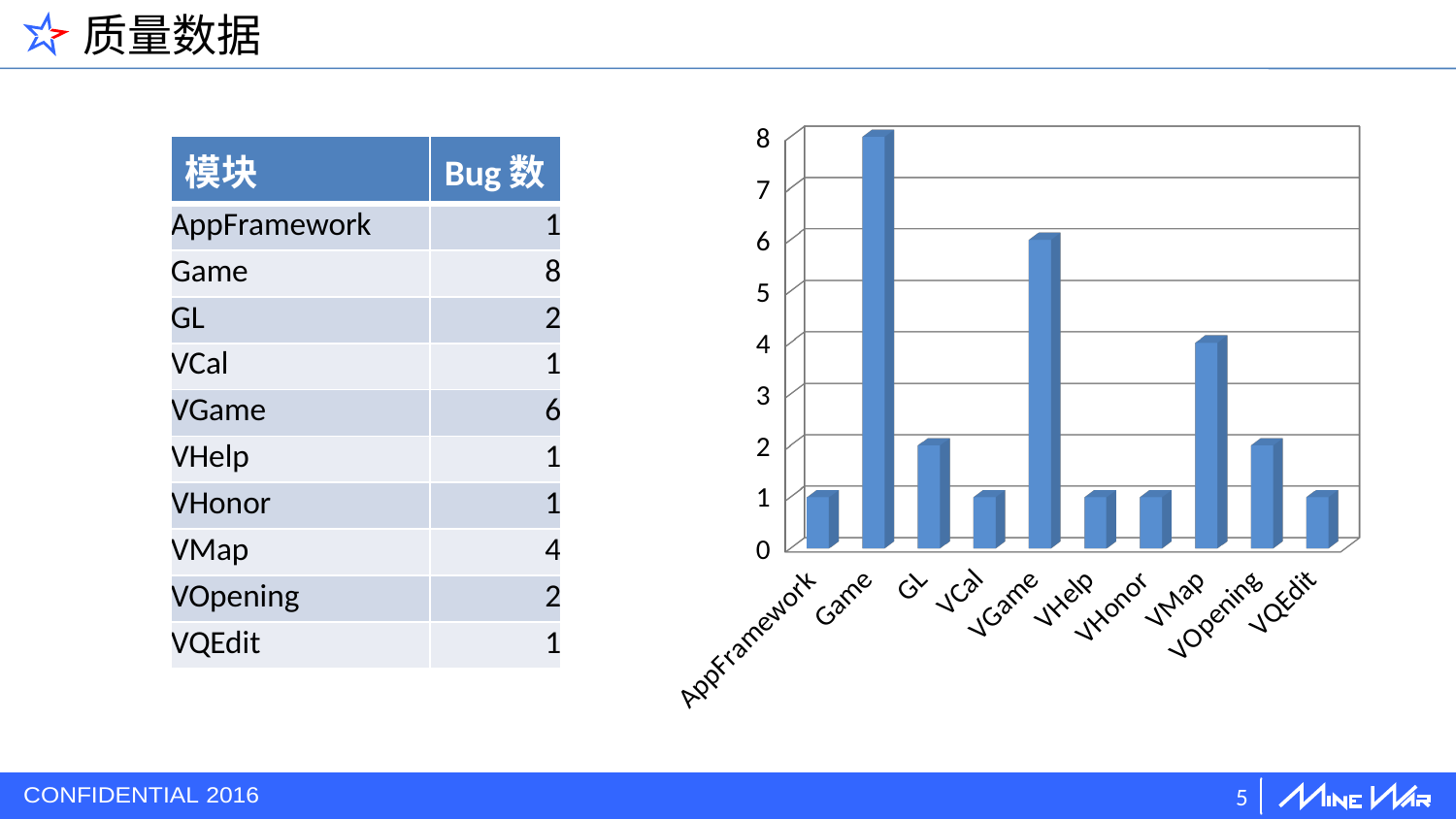

# 质量数据

[unsupported chart]

| 模块 | Bug数 |
| --- | --- |
| AppFramework | 1 |
| Game | 8 |
| GL | 2 |
| VCal | 1 |
| VGame | 6 |
| VHelp | 1 |
| VHonor | 1 |
| VMap | 4 |
| VOpening | 2 |
| VQEdit | 1 |
5